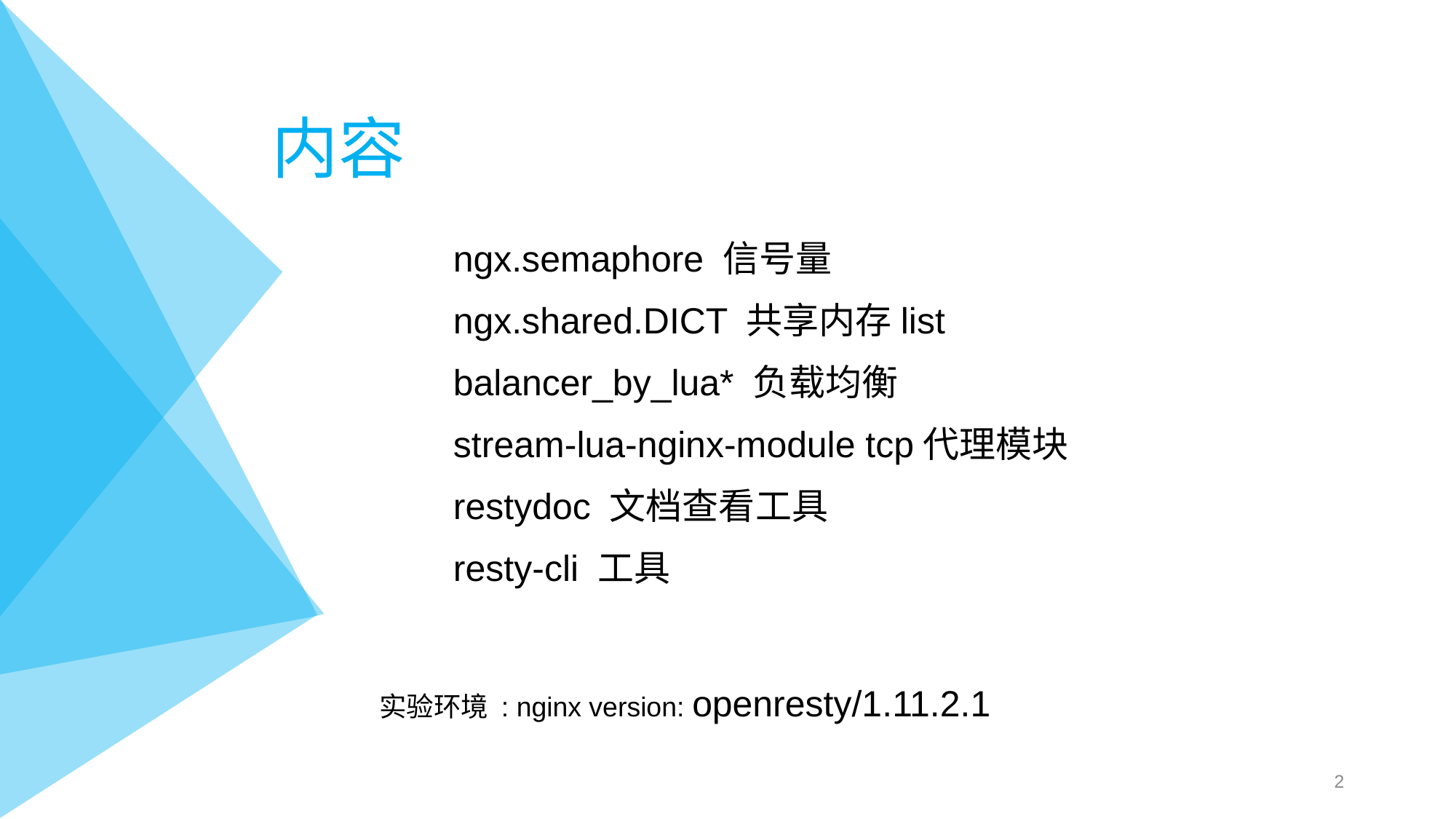

# 内容
ngx.semaphore 信号量

ngx.shared.DICT 共享内存list

balancer_by_lua* 负载均衡

stream-lua-nginx-module tcp代理模块

restydoc 文档查看工具

resty-cli 工具

实验环境 : nginx version: openresty/1.11.2.1

2